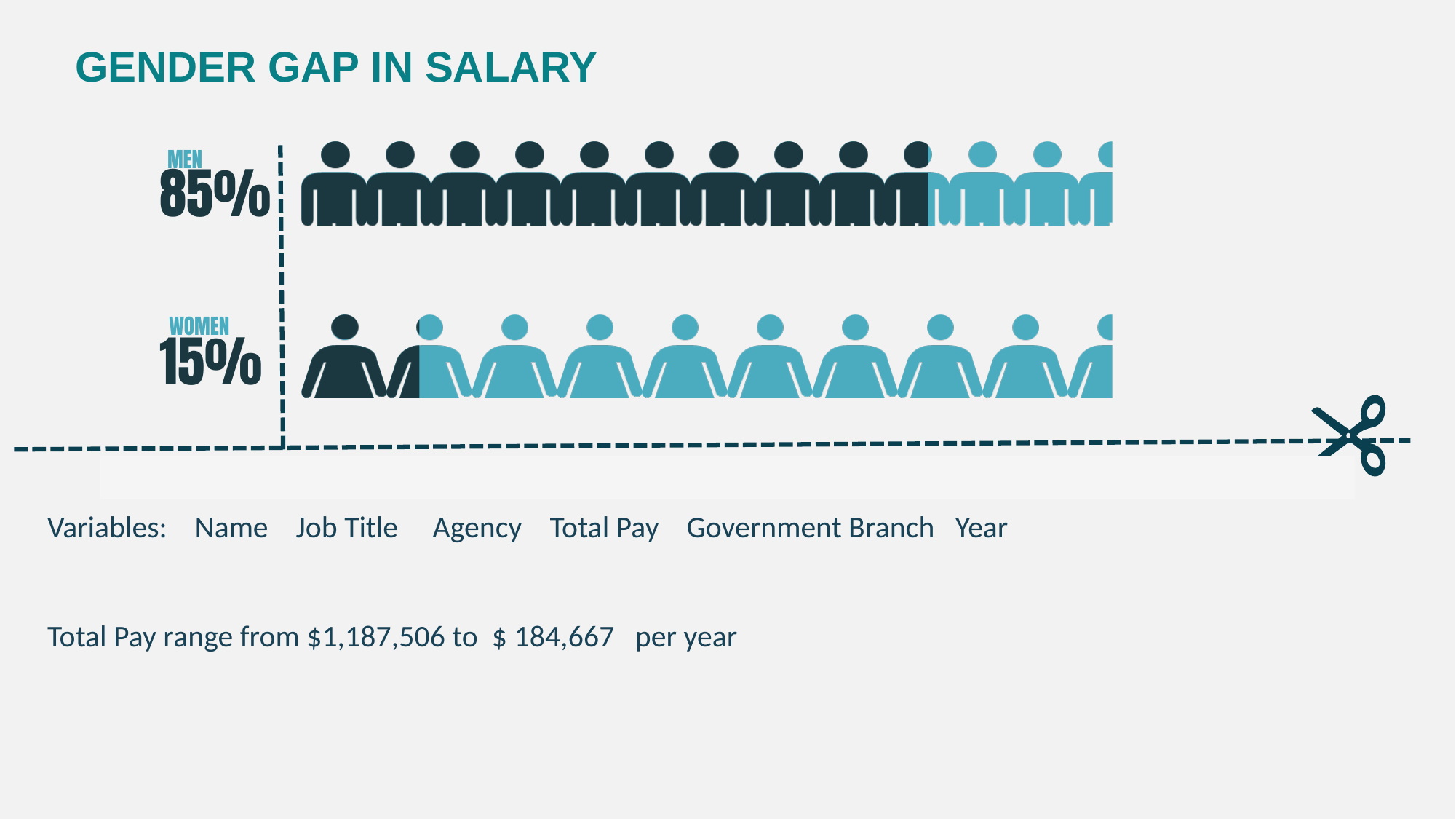

GENDER GAP IN SALARY

### Chart

| Category | 系列 1 | 系列 2 |
|---|---|---|
|  | None | None |
| 类别 2 | 11.0 | 1.6 |
| 类别 3 | 11.0 | 8.5 |
MEN
85%
WOMEN
15%

|  |
| --- |
Variables:    Name    Job Title     Agency    Total Pay    Government Branch   Year

Total Pay range from $1,187,506 to  $ 184,667   per year